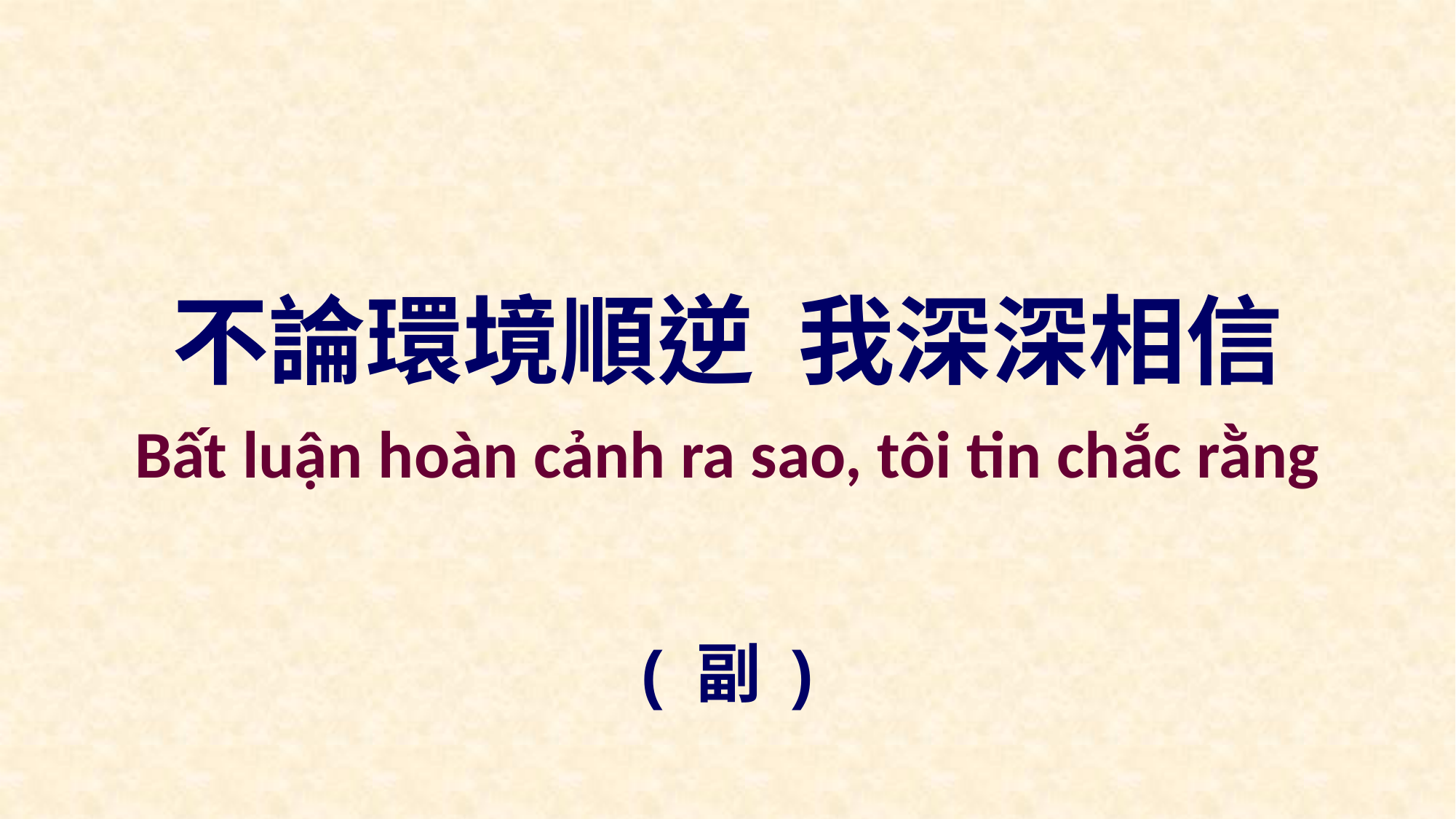

不論環境順逆  我深深相信
Bất luận hoàn cảnh ra sao, tôi tin chắc rằng
( 副 )